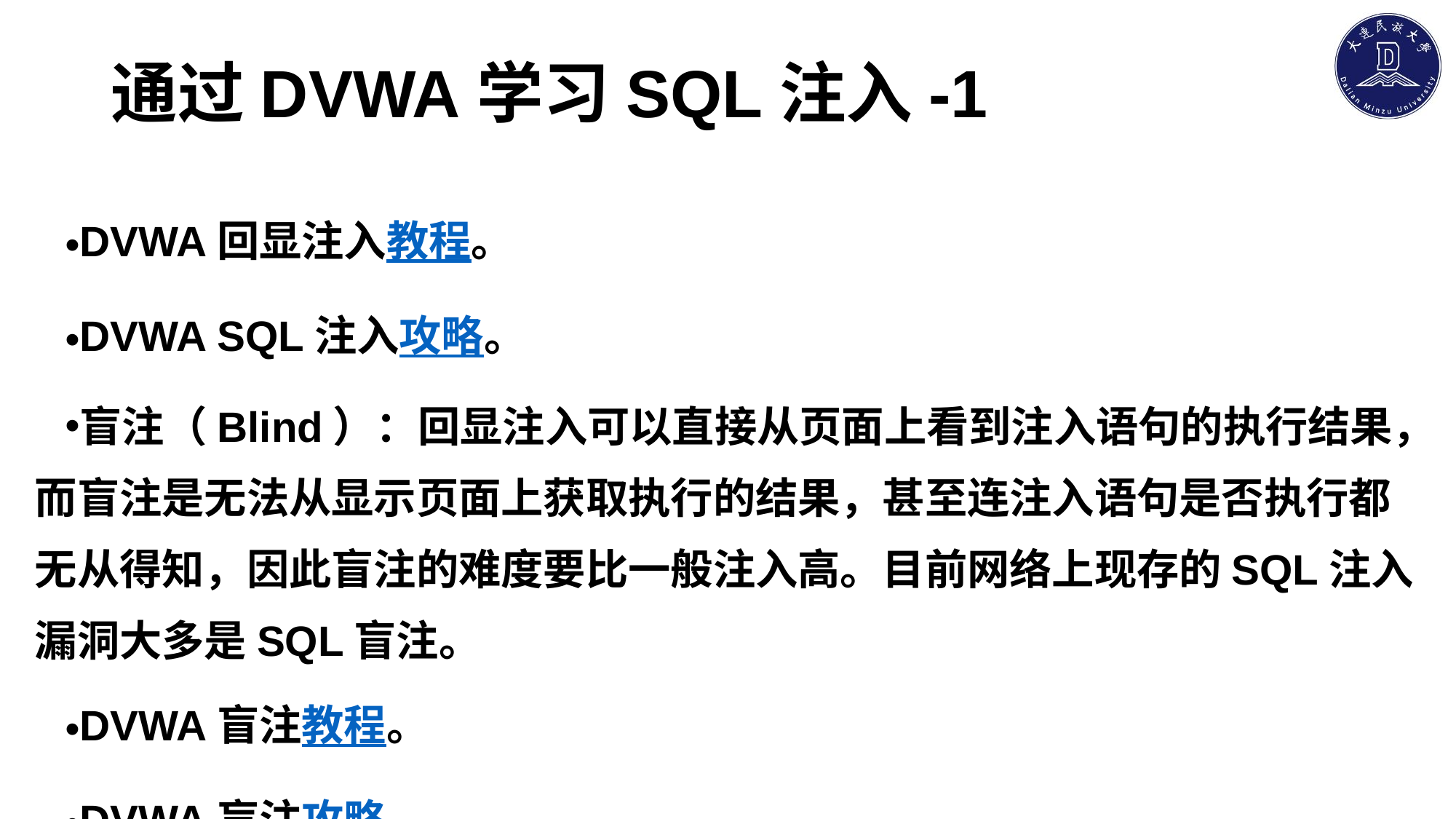

# 通过DVWA学习SQL注入-1
DVWA回显注入教程。
DVWA SQL注入攻略。
盲注（Blind）：回显注入可以直接从页面上看到注入语句的执行结果，而盲注是无法从显示页面上获取执行的结果，甚至连注入语句是否执行都无从得知，因此盲注的难度要比一般注入高。目前网络上现存的SQL注入漏洞大多是SQL盲注。
DVWA盲注教程。
DVWA盲注攻略。